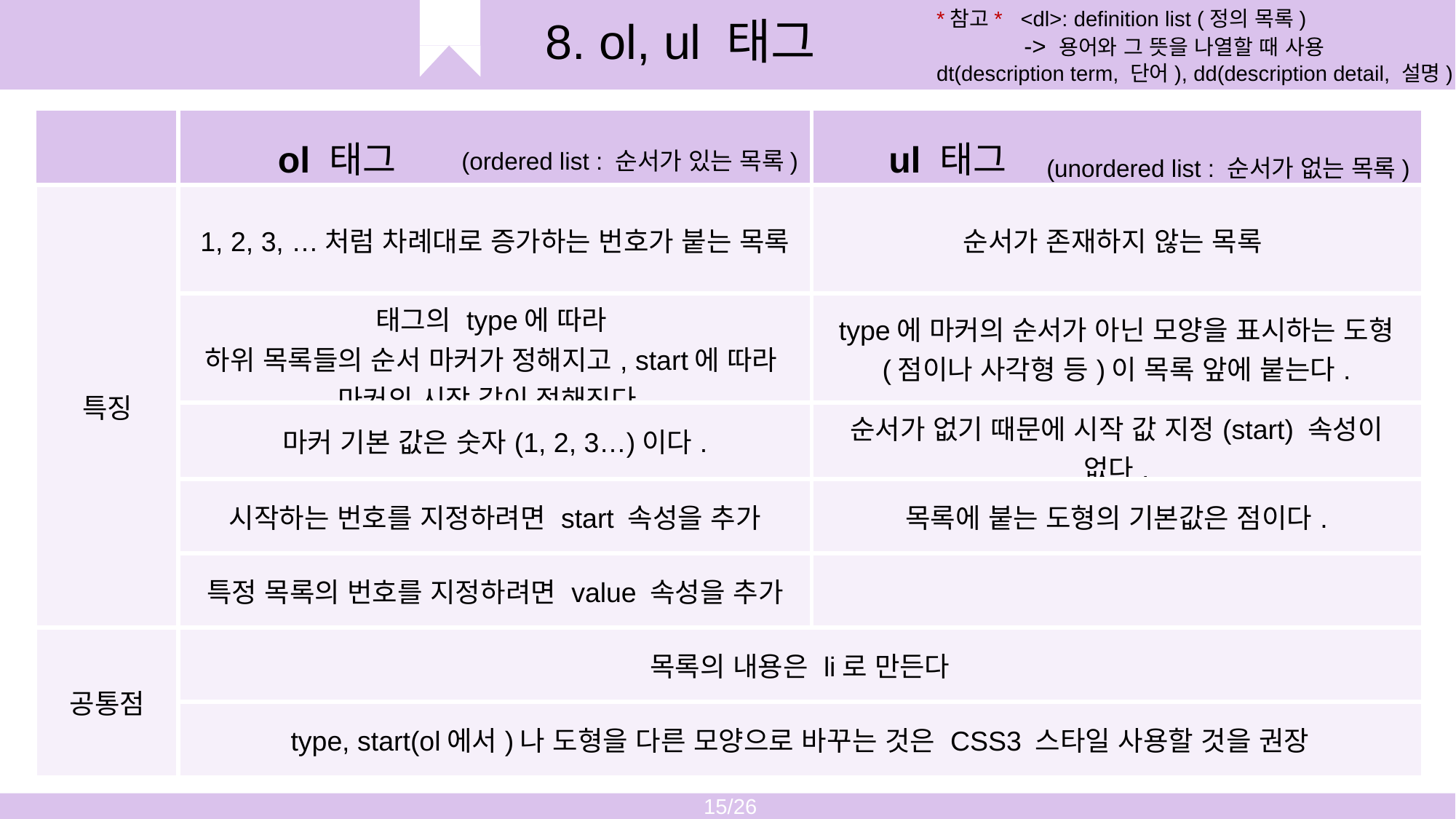

*참고*   <dl>: definition list (정의 목록)
             -> 용어와 그 뜻을 나열할 때 사용
dt(description term, 단어), dd(description detail, 설명)

8. ol, ul 태그
ol 태그
ul 태그
|  |  |  |
| --- | --- | --- |
| 특징 | 1, 2, 3, …처럼 차례대로 증가하는 번호가 붙는 목록 | 순서가 존재하지 않는 목록 |
|  | 태그의 type에 따라 하위 목록들의 순서 마커가 정해지고, start에 따라 마커의 시작 값이 정해진다. | type에 마커의 순서가 아닌 모양을 표시하는 도형 (점이나 사각형 등)이 목록 앞에 붙는다. |
|  | 마커 기본 값은 숫자(1, 2, 3…)이다. | 순서가 없기 때문에 시작 값 지정(start) 속성이 없다. |
|  | 시작하는 번호를 지정하려면 start 속성을 추가 | 목록에 붙는 도형의 기본값은 점이다. |
|  | 특정 목록의 번호를 지정하려면 value 속성을 추가 |  |
| 공통점 | 목록의 내용은 li로 만든다 |  |
|  | type, start(ol에서)나 도형을 다른 모양으로 바꾸는 것은 CSS3 스타일 사용할 것을 권장 |  |
(unordered list : 순서가 없는 목록)
  (ordered list : 순서가 있는 목록)

15/26